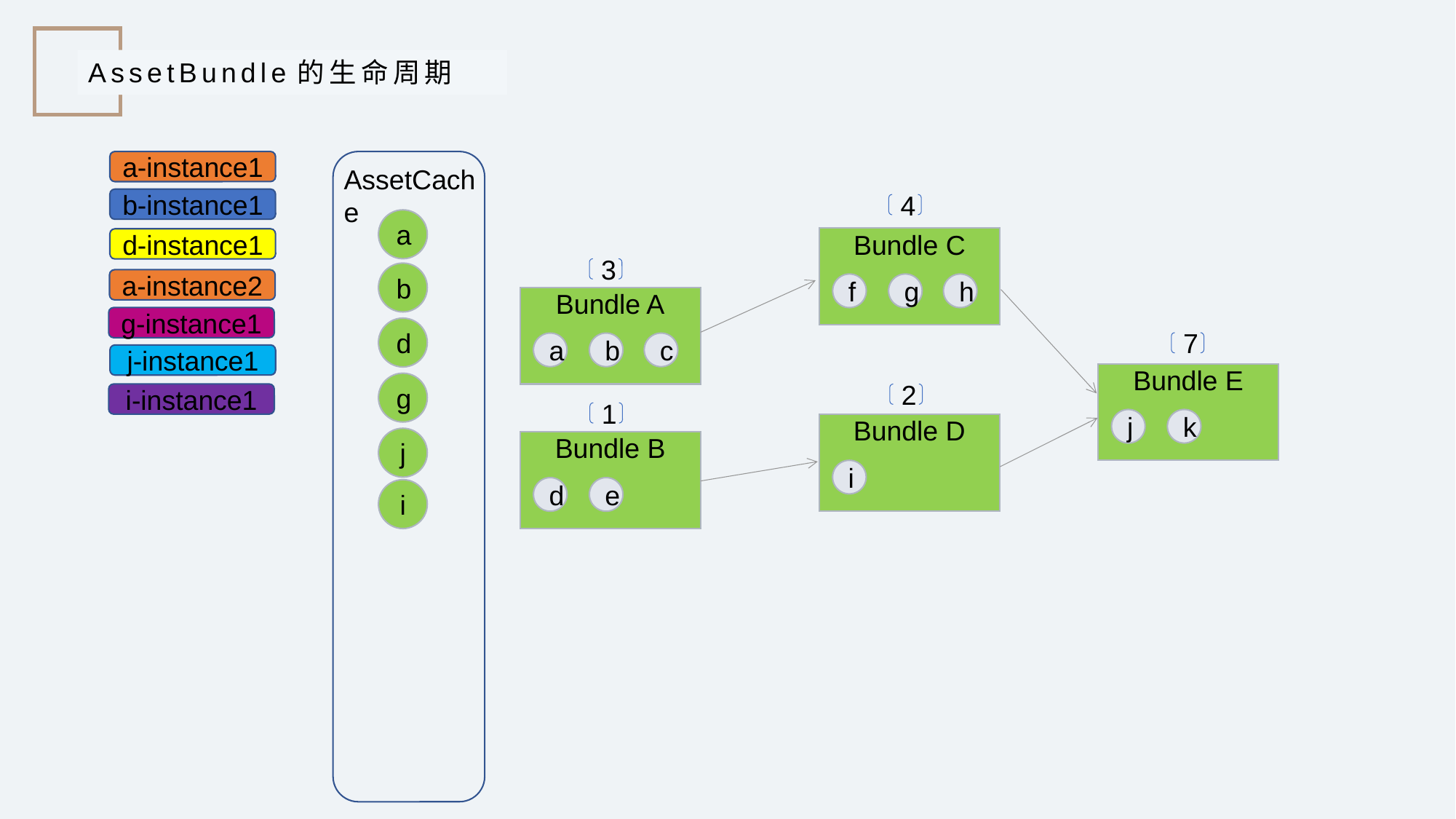

AssetBundle的生命周期
a-instance1

AssetCache
b-instance1
4
a
Bundle C

d-instance1
3
b
a-instance2
f
g
h
Bundle A

g-instance1
d
7
a
b
c
j-instance1
Bundle E

g
i-instance1
2
1
j
k
Bundle D

j
Bundle B

i
d
e
i